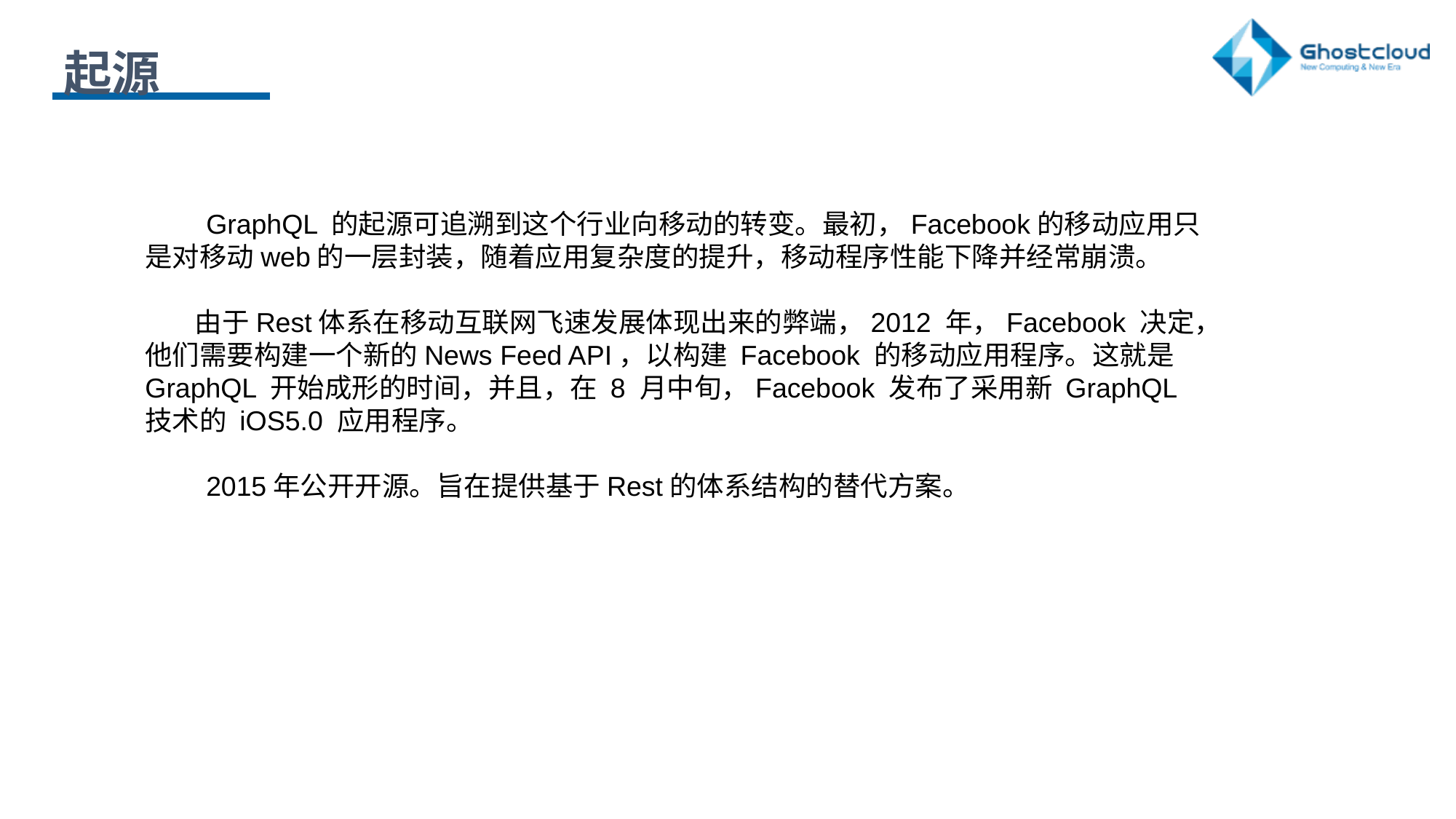

起源
        GraphQL 的起源可追溯到这个行业向移动的转变。最初，Facebook的移动应用只是对移动web的一层封装，随着应用复杂度的提升，移动程序性能下降并经常崩溃。

       由于Rest体系在移动互联网飞速发展体现出来的弊端，2012 年，Facebook 决定，他们需要构建一个新的News Feed API，以构建 Facebook 的移动应用程序。这就是 GraphQL 开始成形的时间，并且，在 8 月中旬，Facebook 发布了采用新 GraphQL 技术的 iOS5.0 应用程序。

        2015年公开开源。旨在提供基于Rest的体系结构的替代方案。